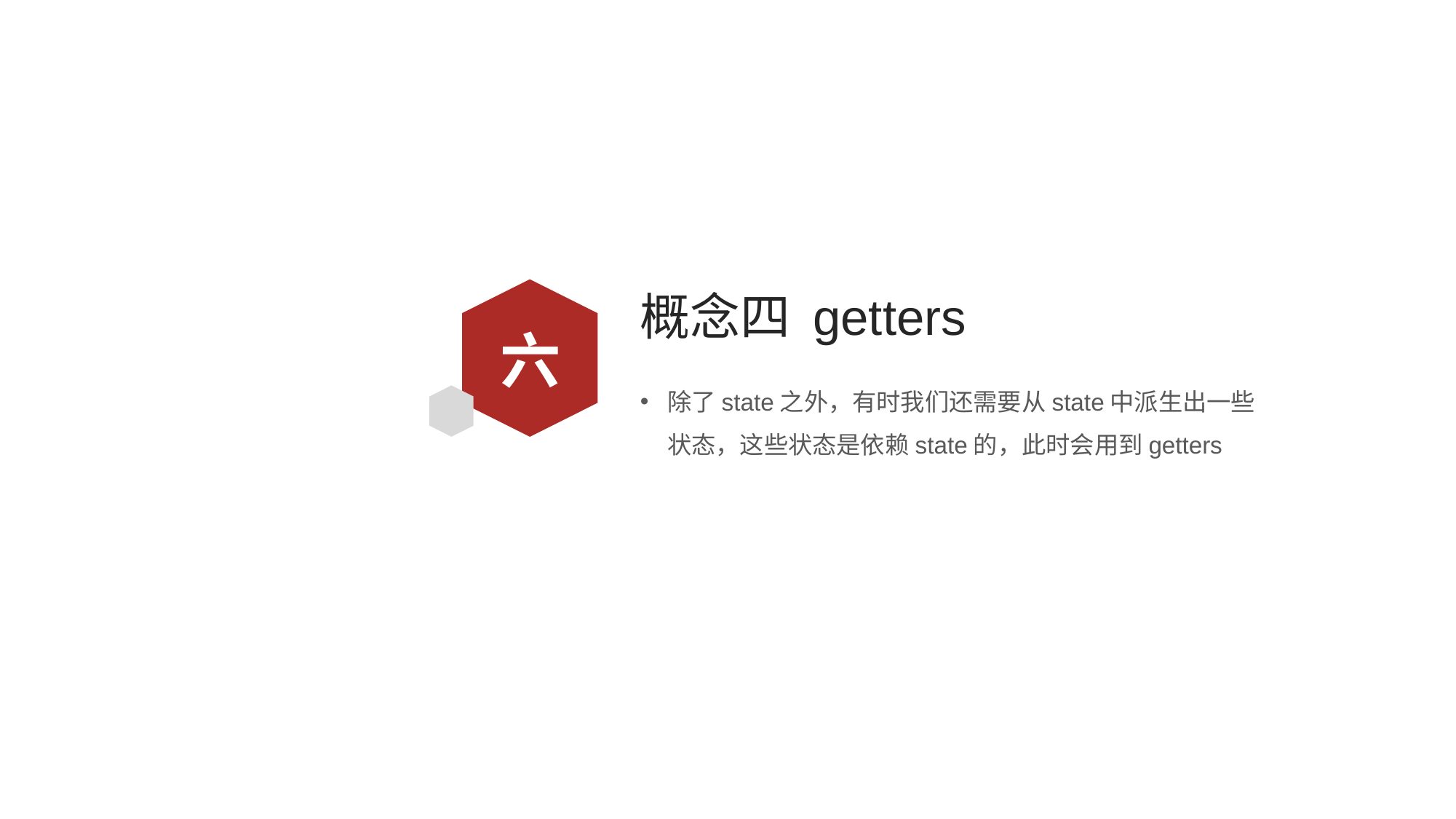

# 概念四 getters
六
除了state之外，有时我们还需要从state中派生出一些状态，这些状态是依赖state的，此时会用到getters